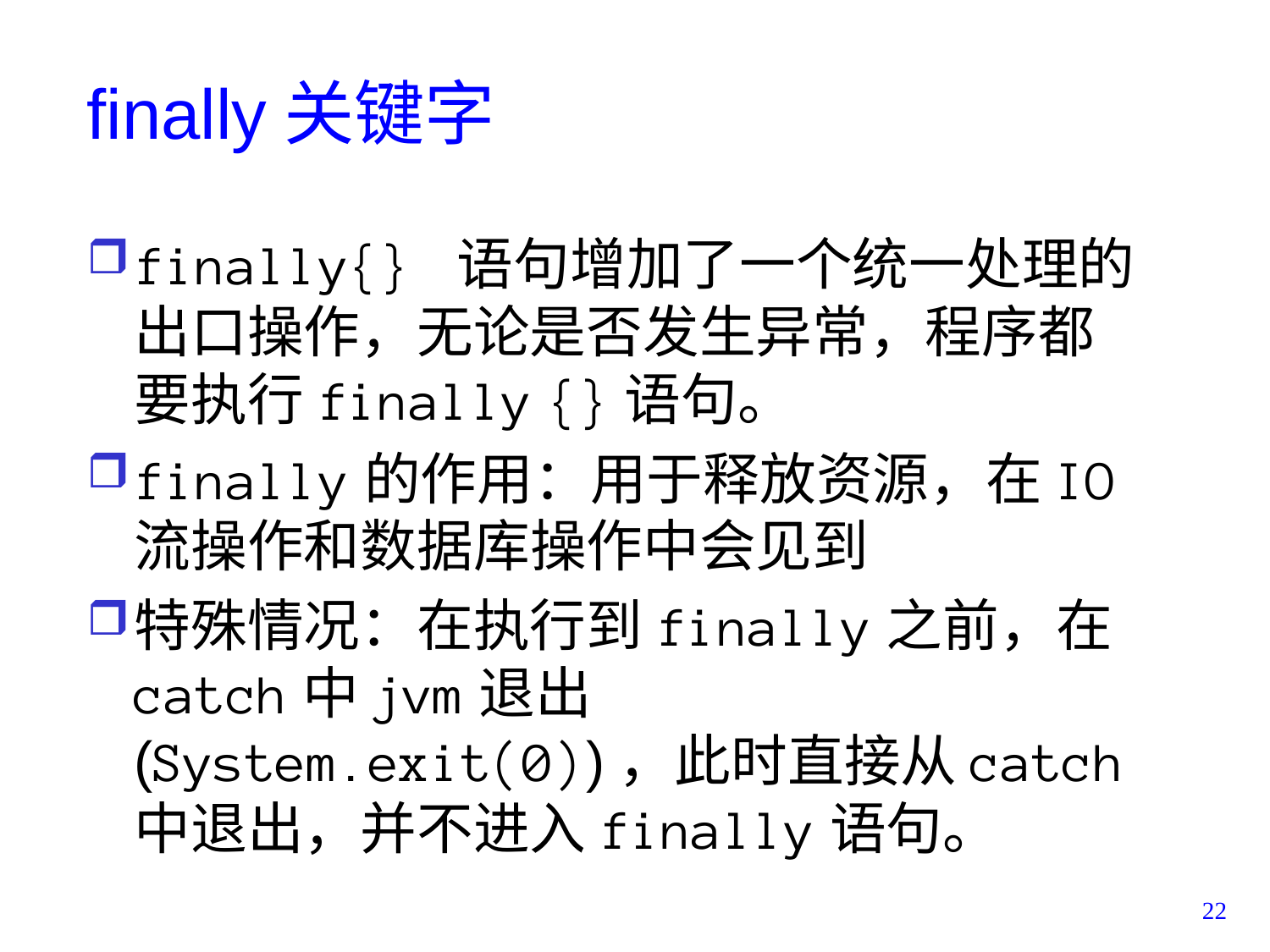

# finally关键字
finally{} 语句增加了一个统一处理的出口操作，无论是否发生异常，程序都要执行finally {}语句。
finally的作用：用于释放资源，在IO流操作和数据库操作中会见到
特殊情况：在执行到finally之前，在catch中jvm退出 (System.exit(0))，此时直接从catch中退出，并不进入finally语句。
22